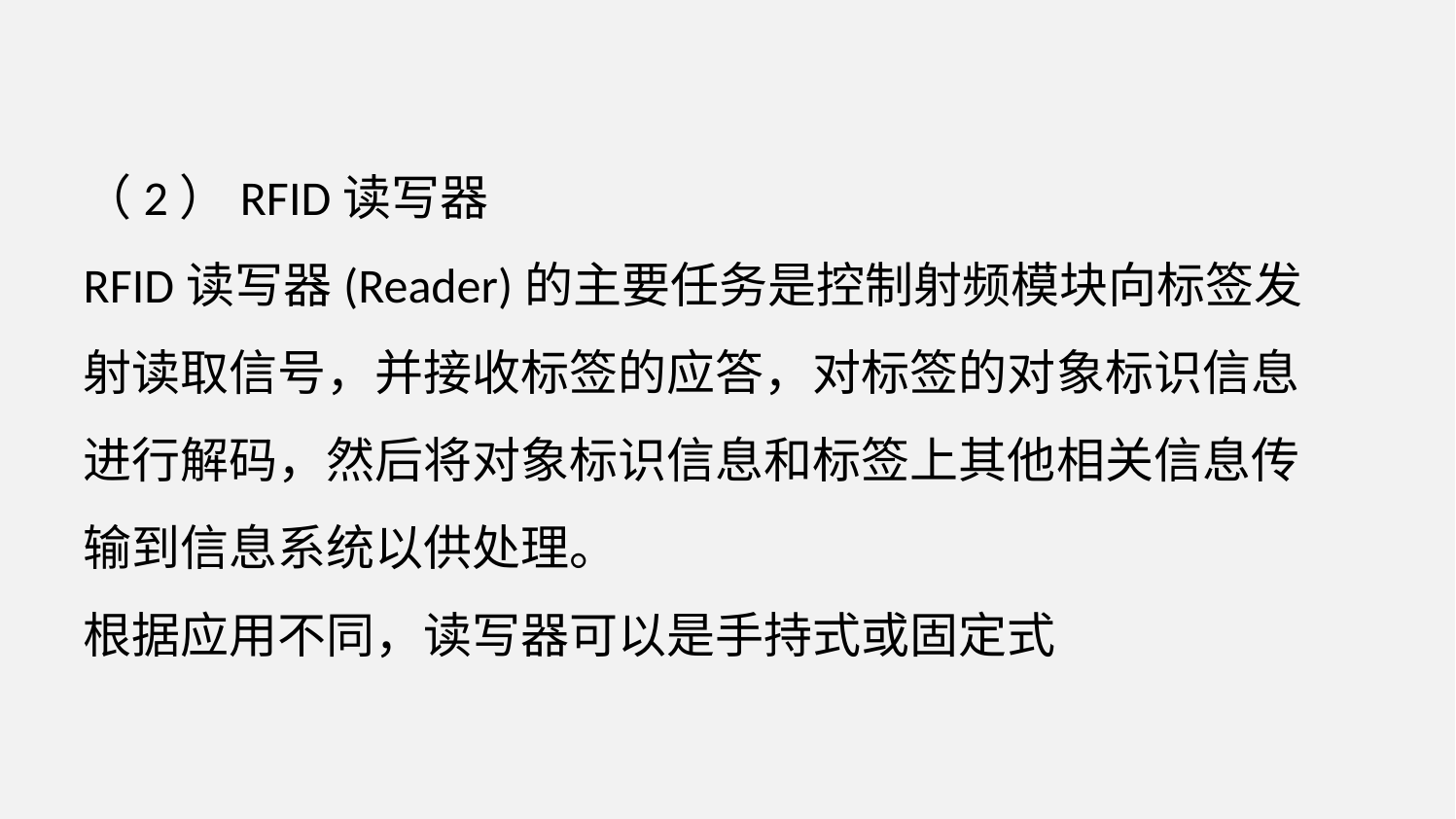

（2）RFID读写器
RFID读写器(Reader)的主要任务是控制射频模块向标签发射读取信号，并接收标签的应答，对标签的对象标识信息进行解码，然后将对象标识信息和标签上其他相关信息传输到信息系统以供处理。
根据应用不同，读写器可以是手持式或固定式